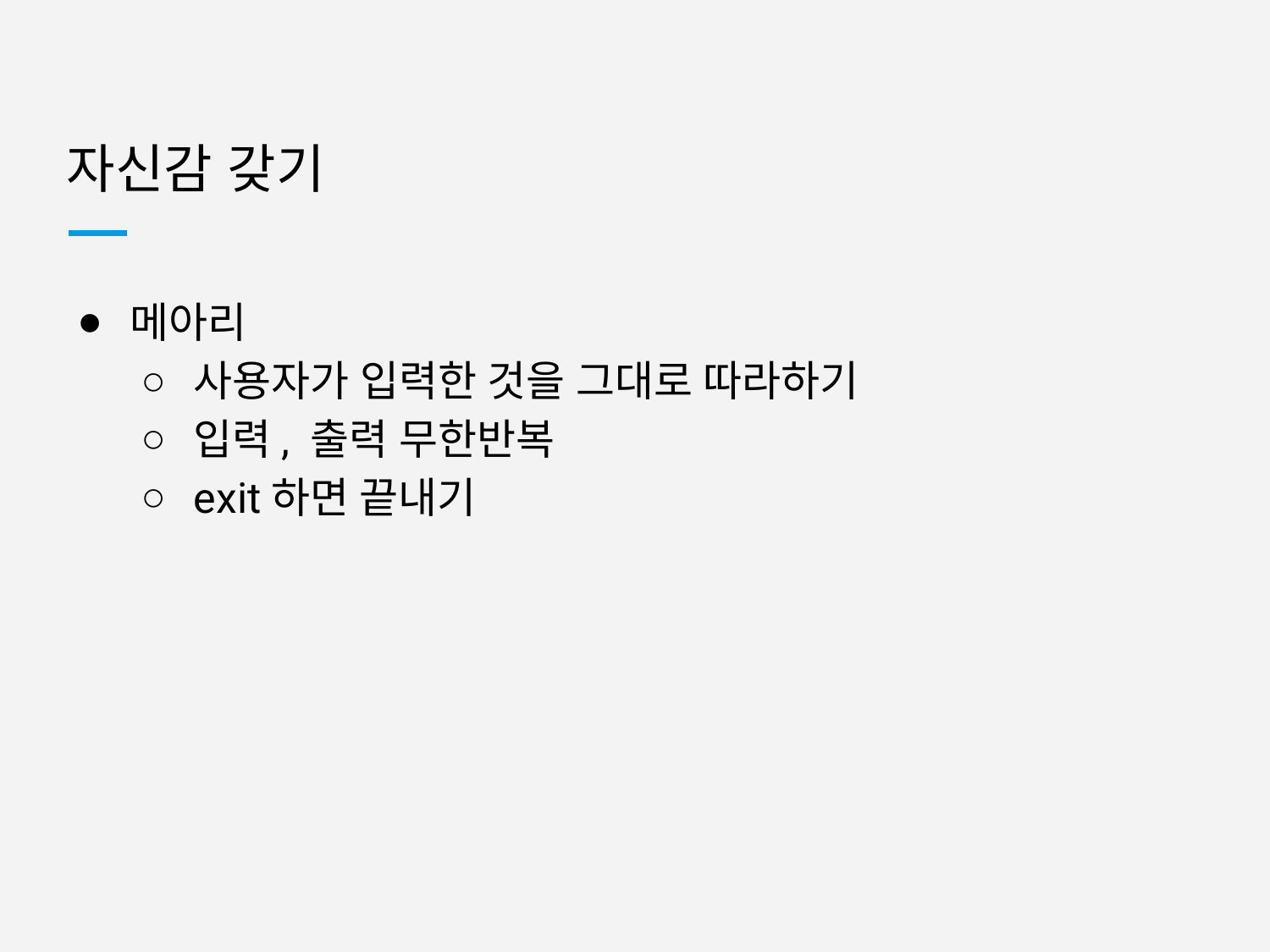

# 자신감 갖기
메아리
사용자가 입력한 것을 그대로 따라하기
입력, 출력 무한반복
exit하면 끝내기